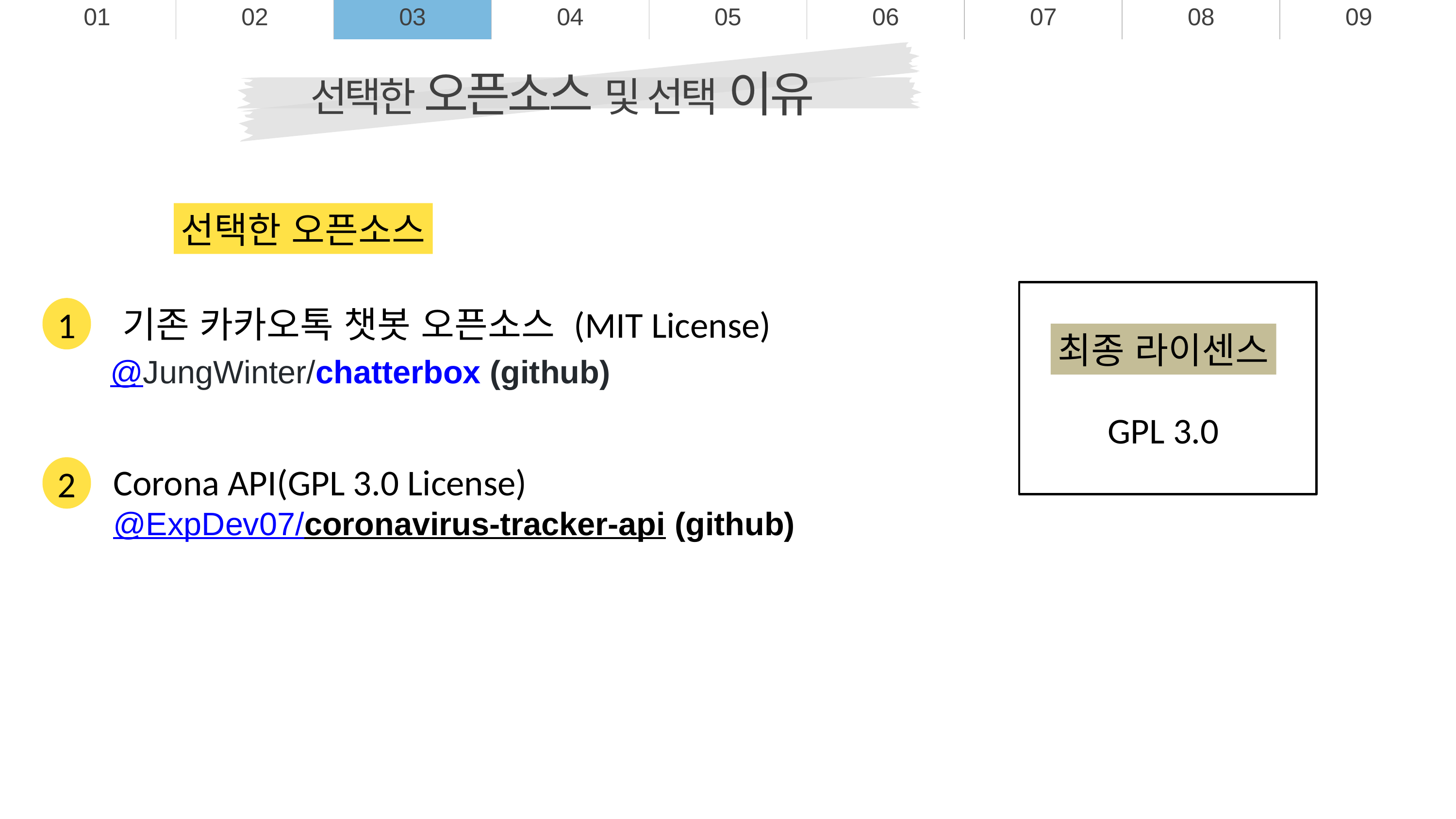

| 01 | 02 | 03 | 04 | 05 | 06 | 07 | 08 | 09 |
| --- | --- | --- | --- | --- | --- | --- | --- | --- |
선택한 오픈소스 및 선택 이유

선택한 오픈소스

1
기존 카카오톡 챗봇 오픈소스 (MIT License)

@JungWinter/chatterbox (github)

최종 라이센스
GPL 3.0
Corona API(GPL 3.0 License)
@ExpDev07/coronavirus-tracker-api (github)
2